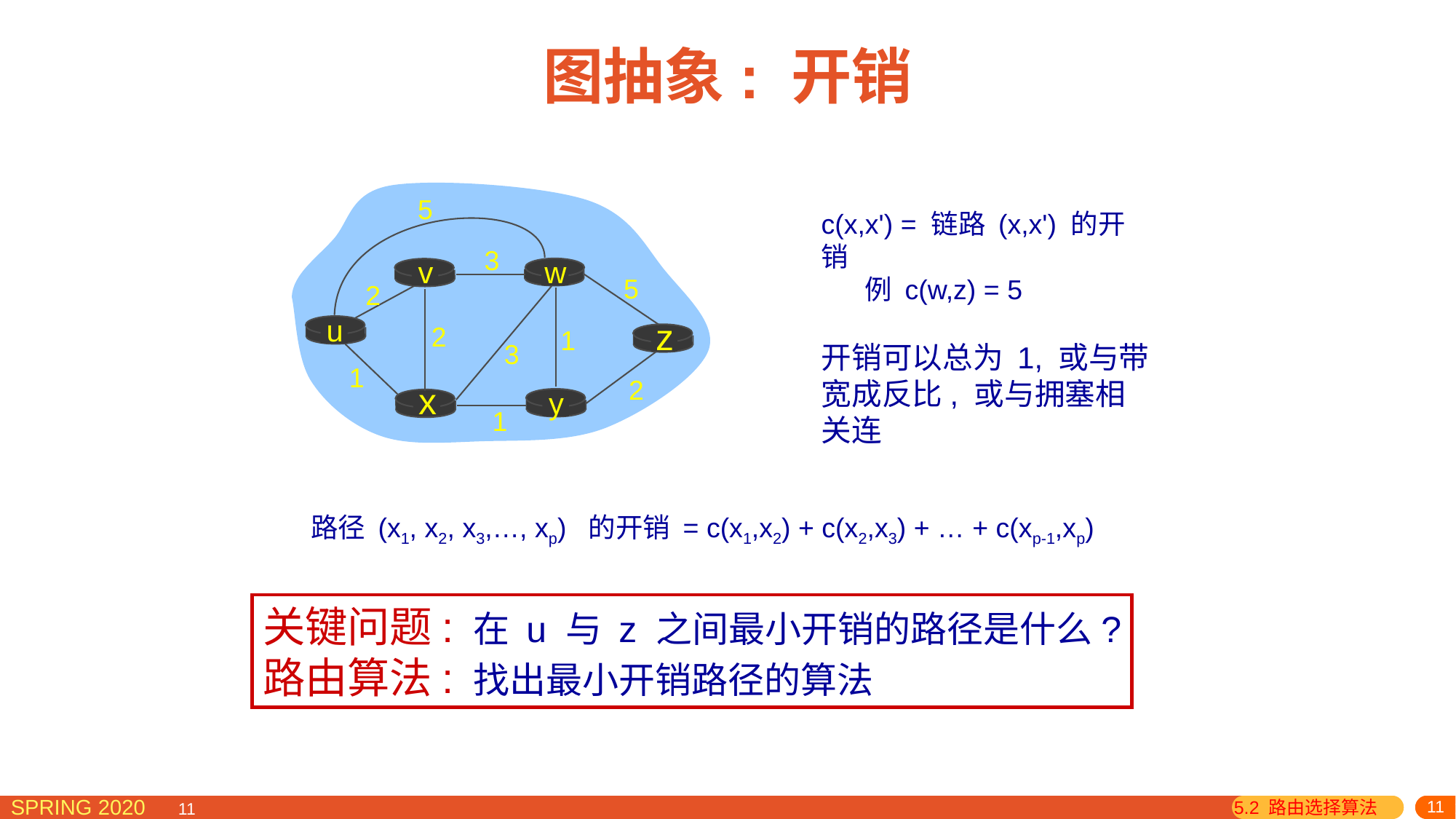

# 图抽象: 开销

5

3
v

w

5

2

u

z

2

1

3

1
2
x

y

1

c(x,x') = 链路 (x,x') 的开销
      例 c(w,z) = 5

开销可以总为 1, 或与带宽成反比, 或与拥塞相关连
路径 (x1, x2, x3,…, xp)  的开销 = c(x1,x2) + c(x2,x3) + … + c(xp-1,xp)
关键问题: 在 u 与 z 之间最小开销的路径是什么?
路由算法: 找出最小开销路径的算法
5.2 路由选择算法